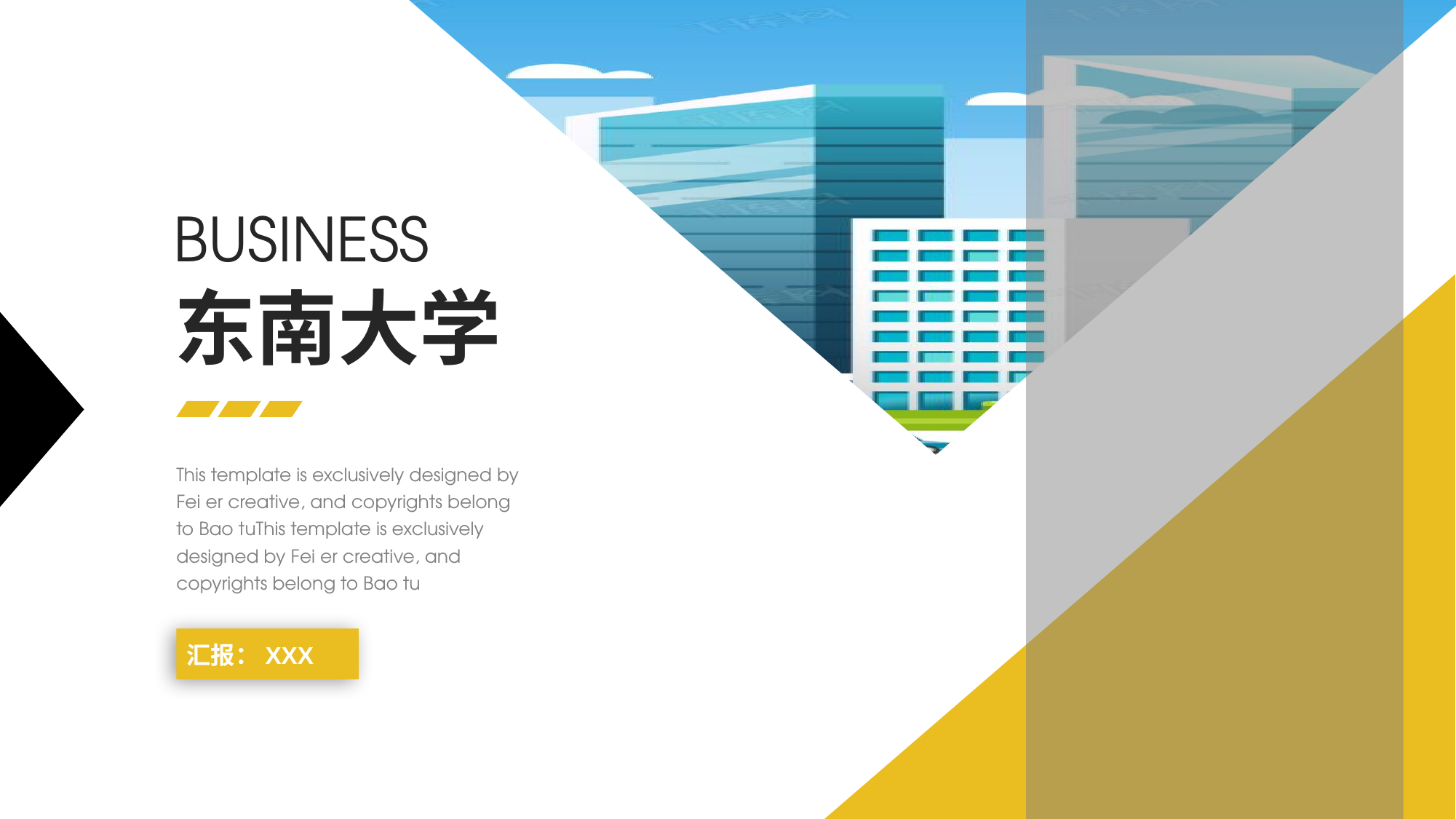

BUSINESS
东南大学

This template is exclusively designed by Fei er creative, and copyrights belong to Bao tuThis template is exclusively designed by Fei er creative, and copyrights belong to Bao tu

汇报：XXX